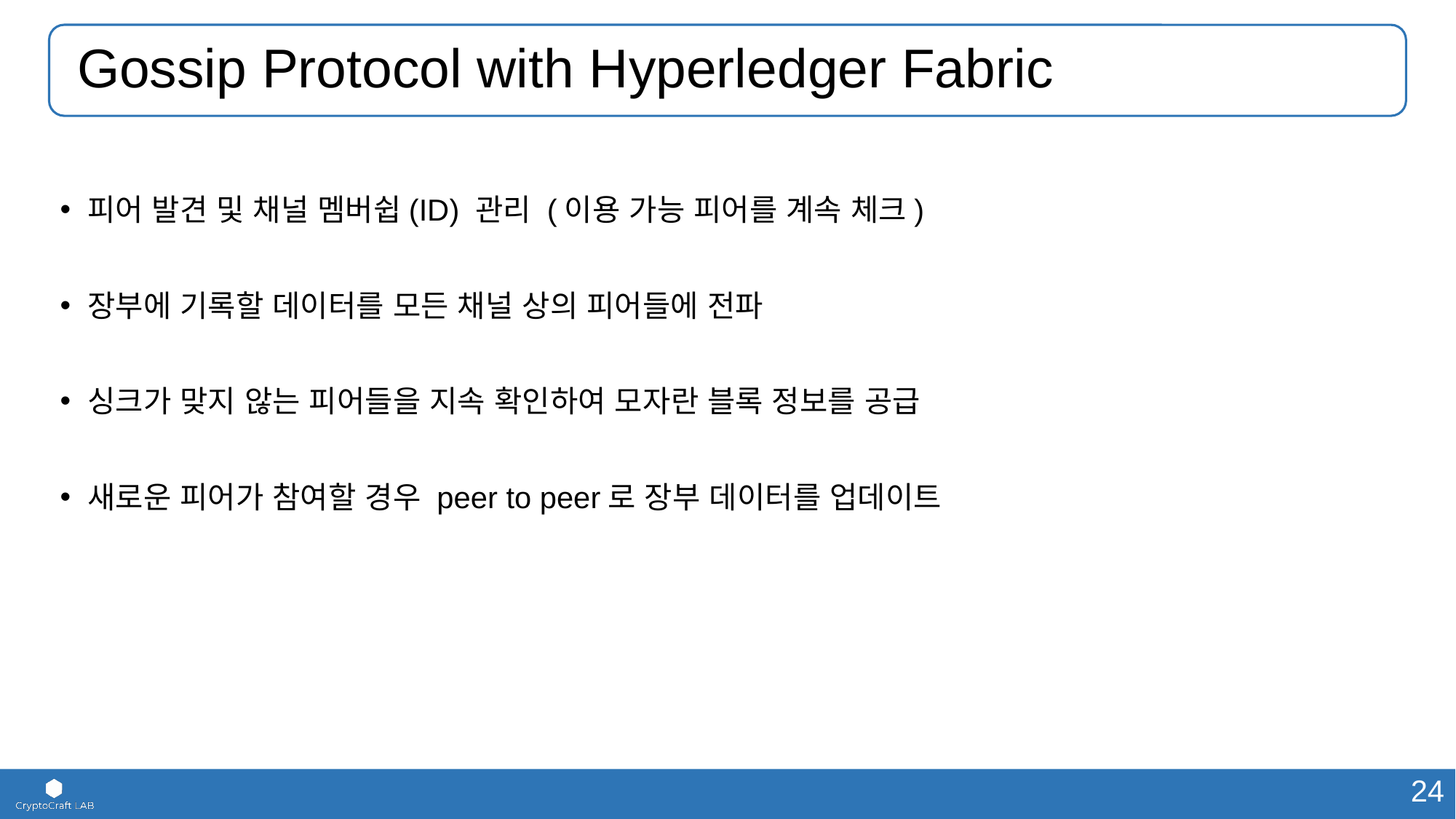

# Gossip Protocol with Hyperledger Fabric

피어 발견 및 채널 멤버쉽(ID) 관리 (이용 가능 피어를 계속 체크)

장부에 기록할 데이터를 모든 채널 상의 피어들에 전파

싱크가 맞지 않는 피어들을 지속 확인하여 모자란 블록 정보를 공급

새로운 피어가 참여할 경우 peer to peer로 장부 데이터를 업데이트